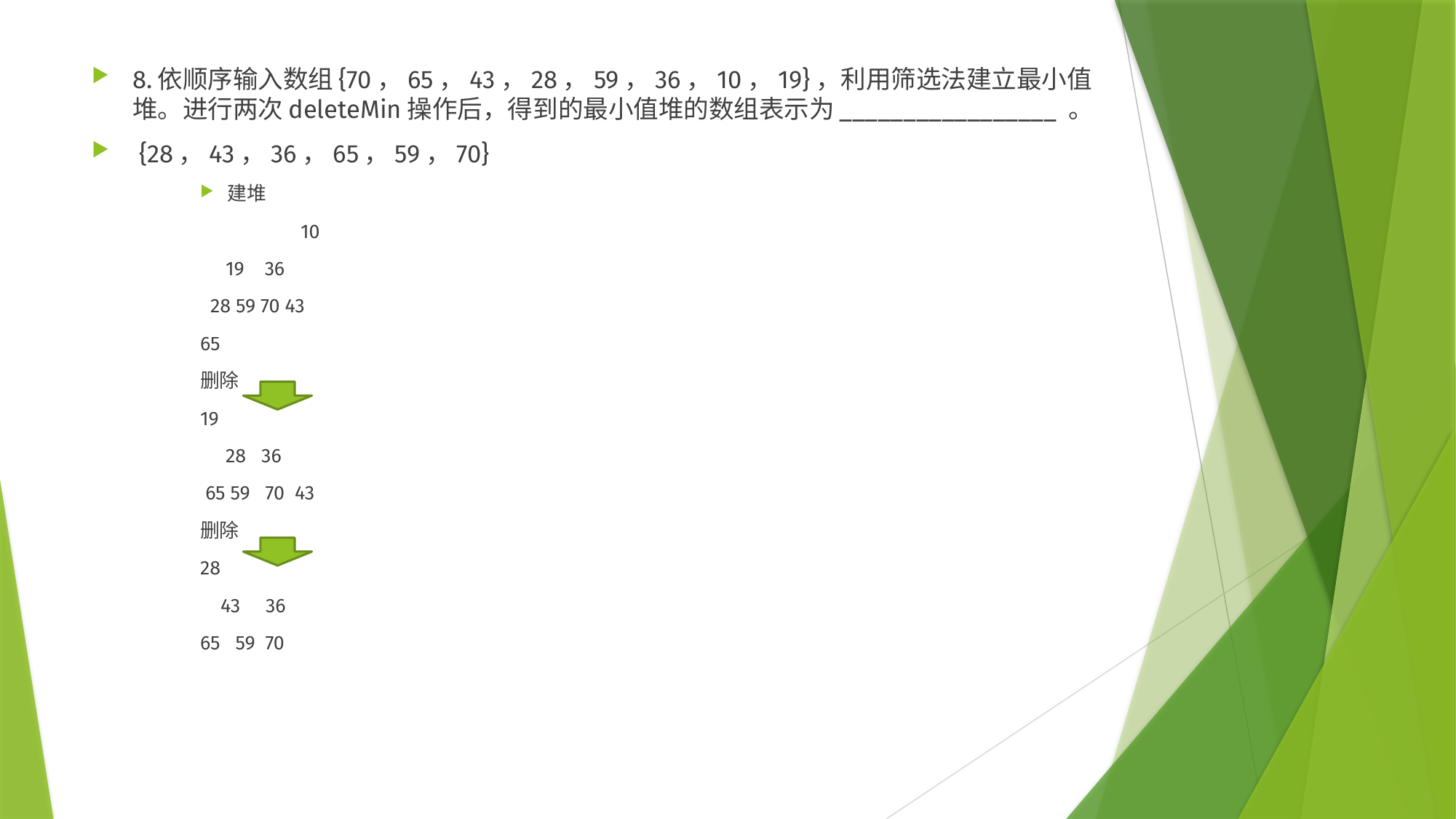

8.依顺序输入数组{70，65，43，28，59，36，10，19}，利用筛选法建立最小值堆。进行两次deleteMin操作后，得到的最小值堆的数组表示为_________________ 。
 {28，43，36，65，59，70}
建堆
 	10
     19    36
  28 59 70 43
65
删除
	19
     28   36
 65 59   70  43
删除
	28
    43     36
65   59  70